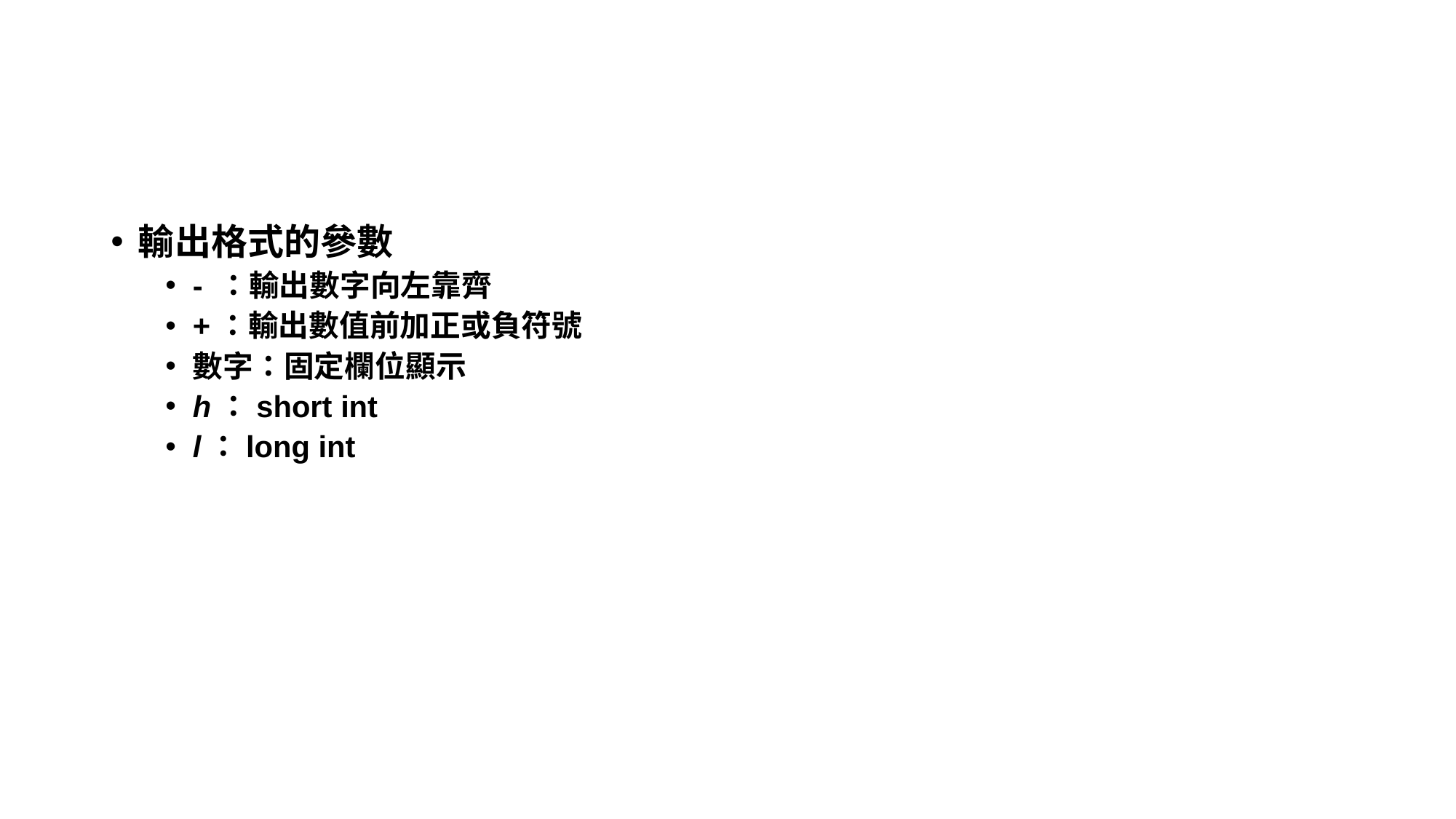

#
輸出格式的參數
- ：輸出數字向左靠齊
+：輸出數值前加正或負符號
數字：固定欄位顯示
h：short int
l：long int